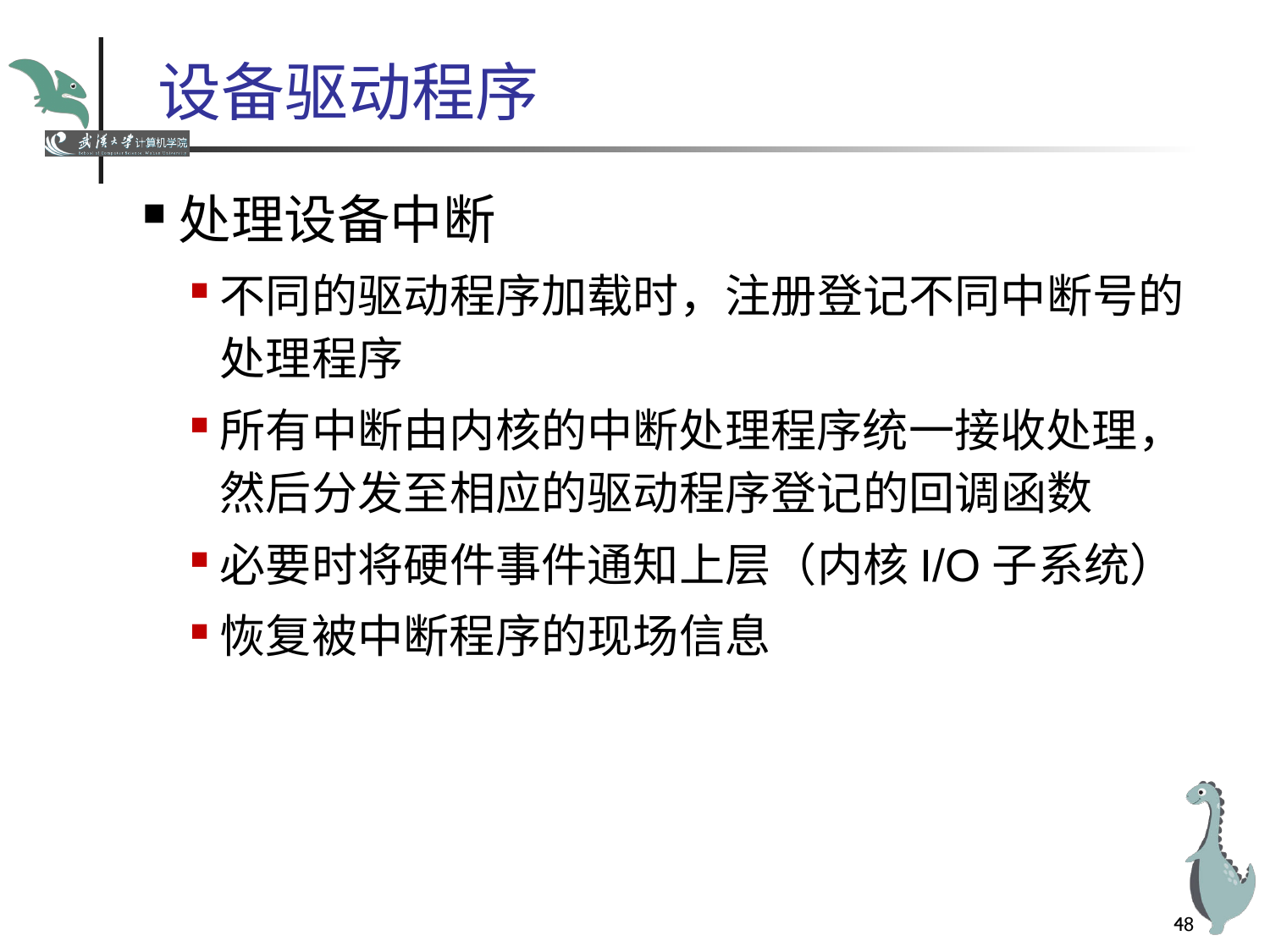

# 设备驱动程序
处理设备中断
不同的驱动程序加载时，注册登记不同中断号的处理程序
所有中断由内核的中断处理程序统一接收处理，然后分发至相应的驱动程序登记的回调函数
必要时将硬件事件通知上层（内核I/O子系统）
恢复被中断程序的现场信息
48